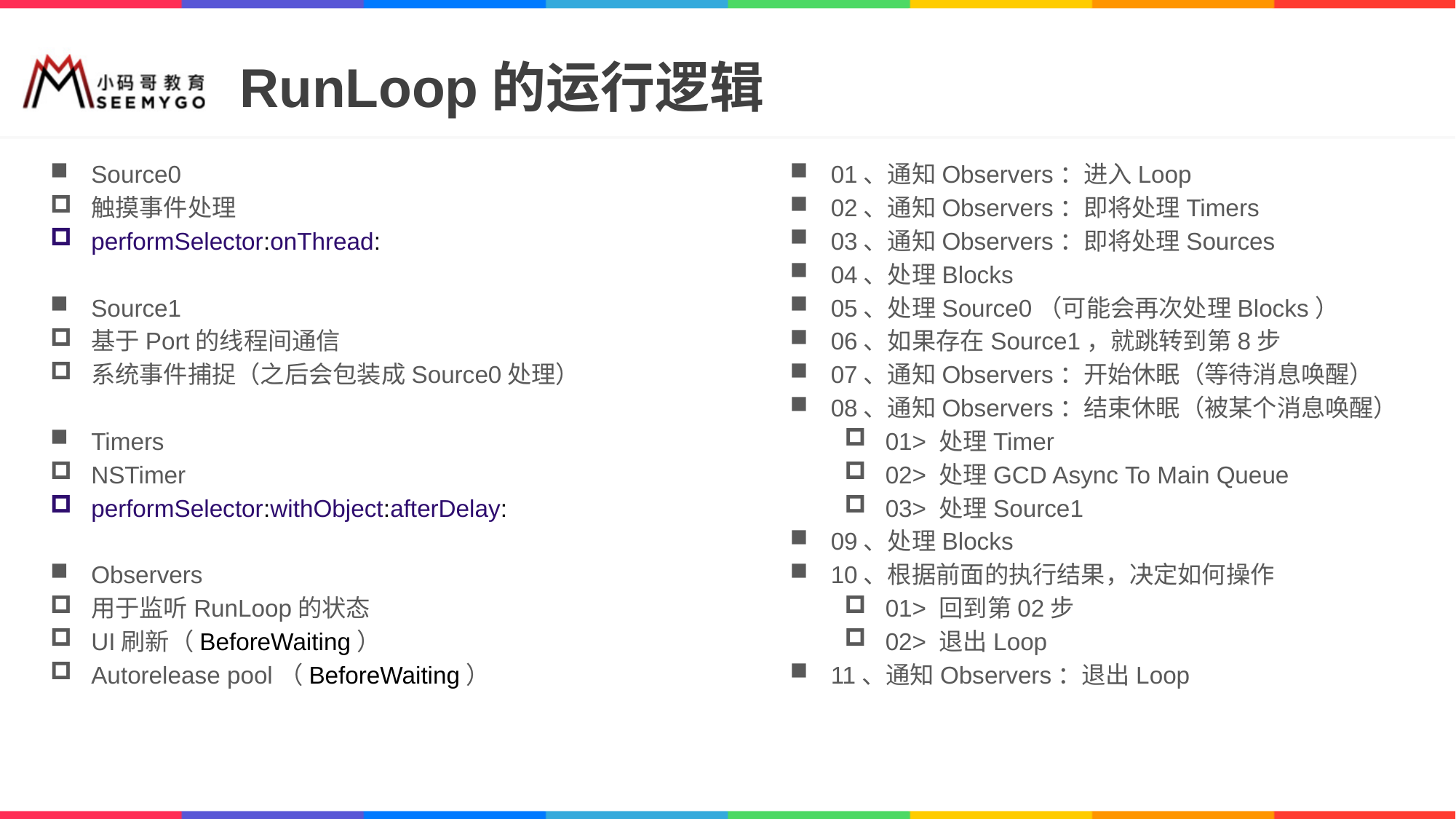

# RunLoop的运行逻辑
Source0
触摸事件处理
performSelector:onThread:

Source1
基于Port的线程间通信
系统事件捕捉（之后会包装成Source0处理）

Timers
NSTimer
performSelector:withObject:afterDelay:

Observers
用于监听RunLoop的状态
UI刷新（BeforeWaiting）
Autorelease pool（BeforeWaiting）

01、通知Observers：进入Loop
02、通知Observers：即将处理Timers
03、通知Observers：即将处理Sources
04、处理Blocks
05、处理Source0（可能会再次处理Blocks）
06、如果存在Source1，就跳转到第8步
07、通知Observers：开始休眠（等待消息唤醒）
08、通知Observers：结束休眠（被某个消息唤醒）
01> 处理Timer
02> 处理GCD Async To Main Queue
03> 处理Source1
09、处理Blocks
10、根据前面的执行结果，决定如何操作
01> 回到第02步
02> 退出Loop
11、通知Observers：退出Loop